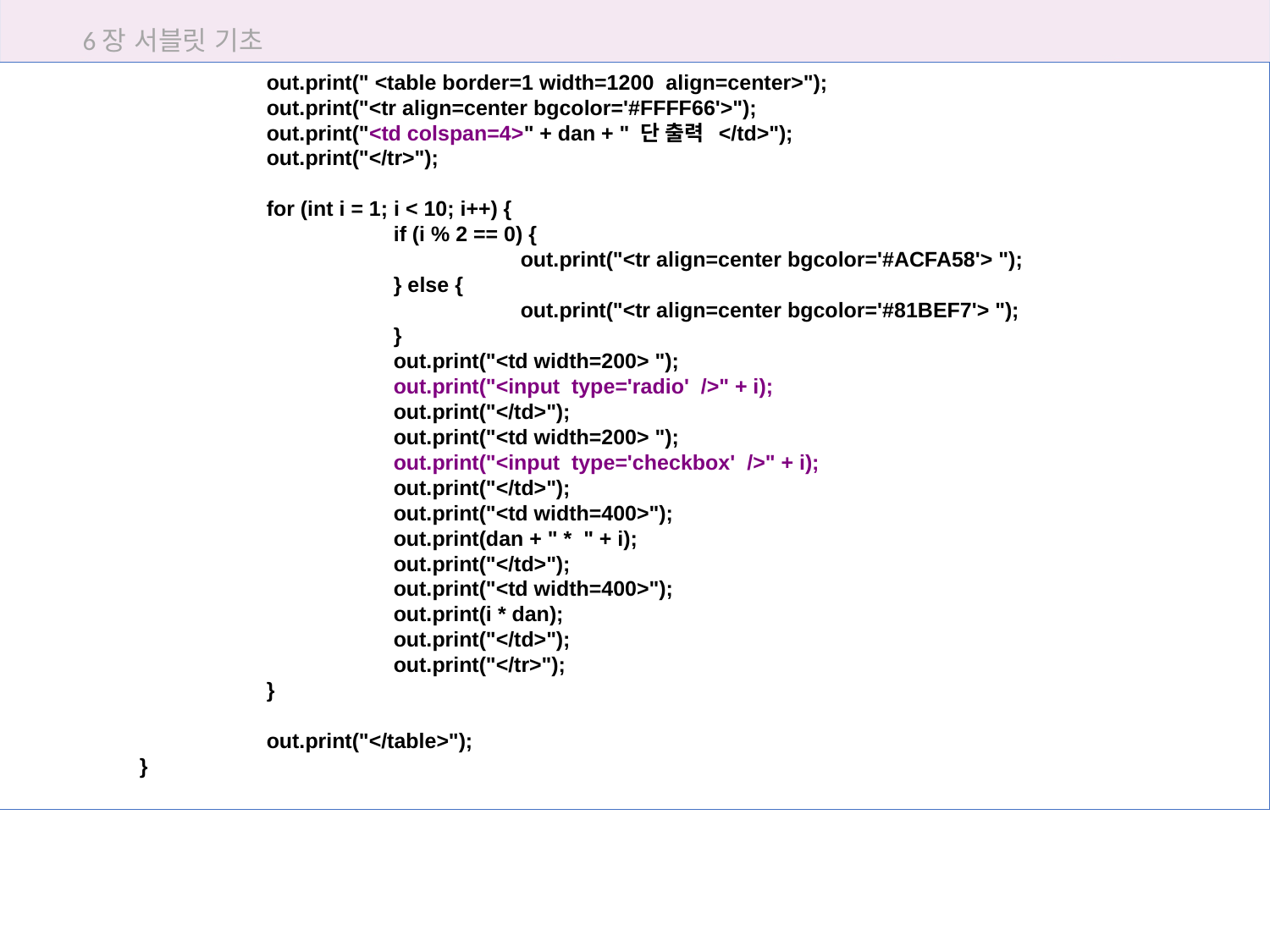

6장 서블릿 기초
		out.print(" <table border=1 width=1200  align=center>");
		out.print("<tr align=center bgcolor='#FFFF66'>");
		out.print("<td colspan=4>" + dan + " 단 출력  </td>");
		out.print("</tr>");

		for (int i = 1; i < 10; i++) {
			if (i % 2 == 0) {
				out.print("<tr align=center bgcolor='#ACFA58'> ");
			} else {
				out.print("<tr align=center bgcolor='#81BEF7'> ");
			}
			out.print("<td width=200> ");
			out.print("<input  type='radio'  />" + i);
			out.print("</td>");
			out.print("<td width=200> ");
			out.print("<input  type='checkbox'  />" + i);
			out.print("</td>");
			out.print("<td width=400>");
			out.print(dan + " *  " + i);
			out.print("</td>");
			out.print("<td width=400>");
			out.print(i * dan);
			out.print("</td>");
			out.print("</tr>");
		}

		out.print("</table>");
	}